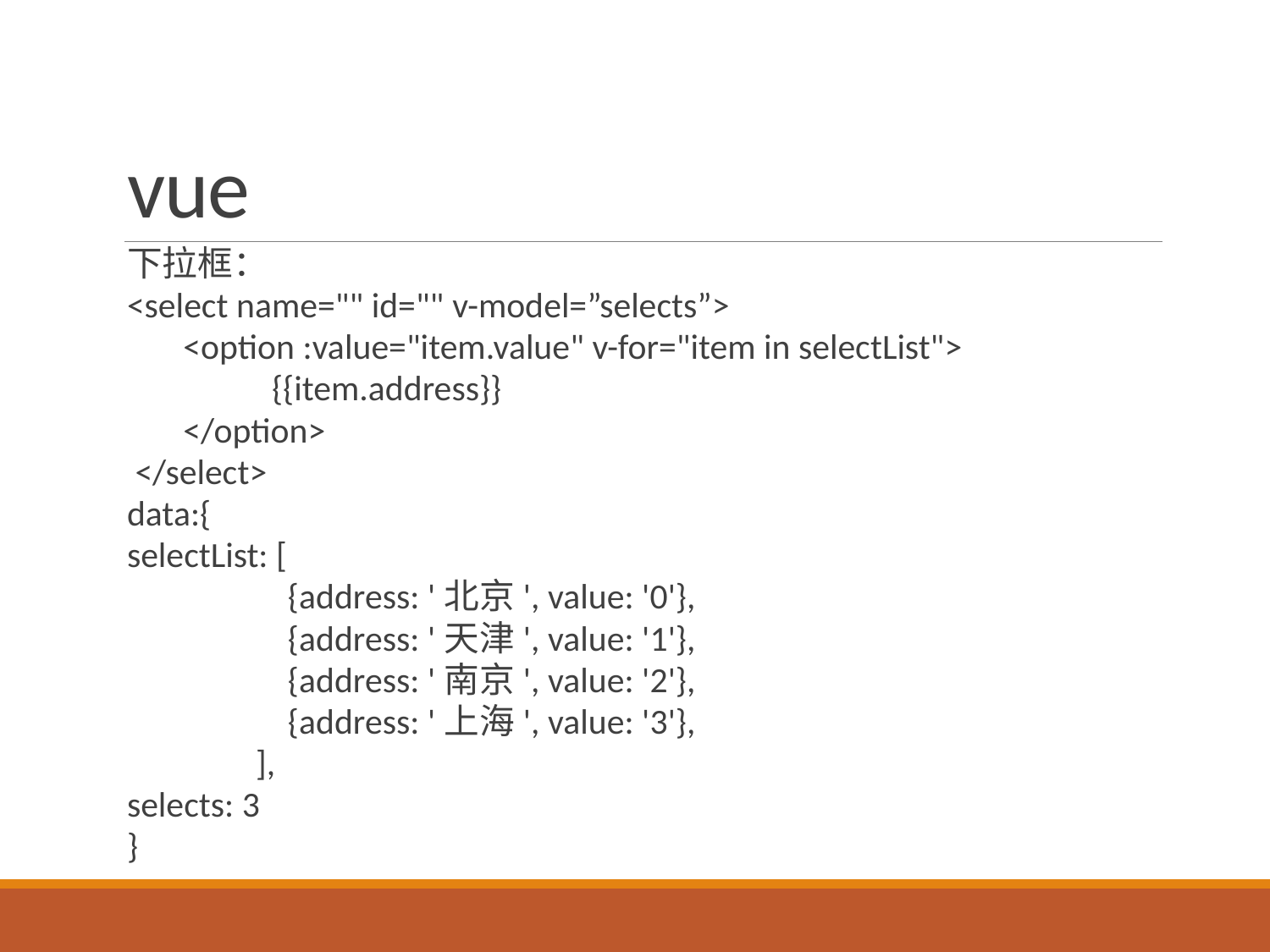

# vue
下拉框：
<select name="" id="" v-model=”selects”>
       <option :value="item.value" v-for="item in selectList">
                  {{item.address}}
       </option>
 </select>
data:{
selectList: [
                    {address: '北京', value: '0'},
                    {address: '天津', value: '1'},
                    {address: '南京', value: '2'},
                    {address: '上海', value: '3'},
                ],
selects: 3
}